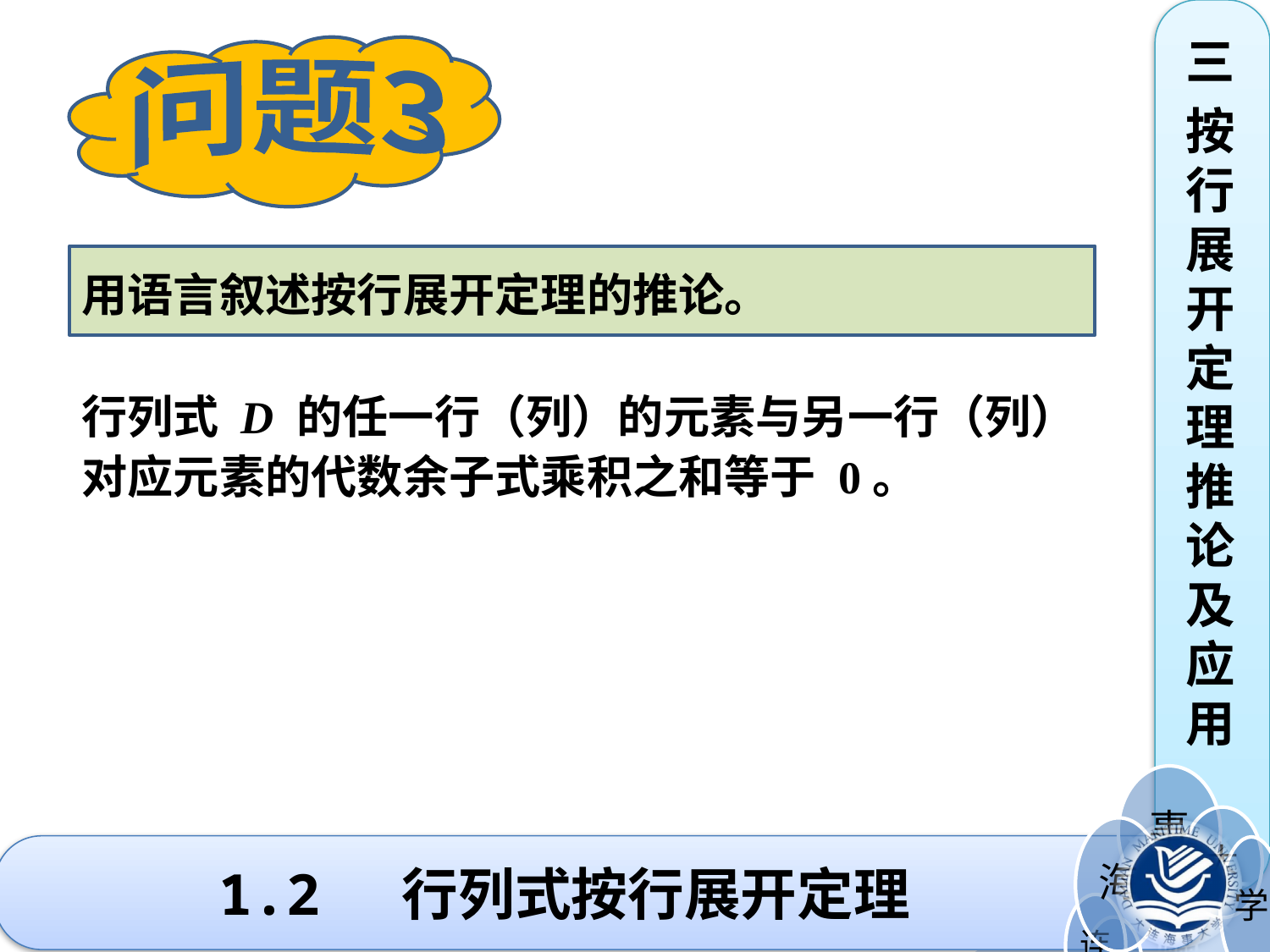

三
按行展开定理推论及应用

问题3
用语言叙述按行展开定理的推论。
行列式 D 的任一行（列）的元素与另一行（列）
对应元素的代数余子式乘积之和等于 0。
# 1.2  行列式按行展开定理